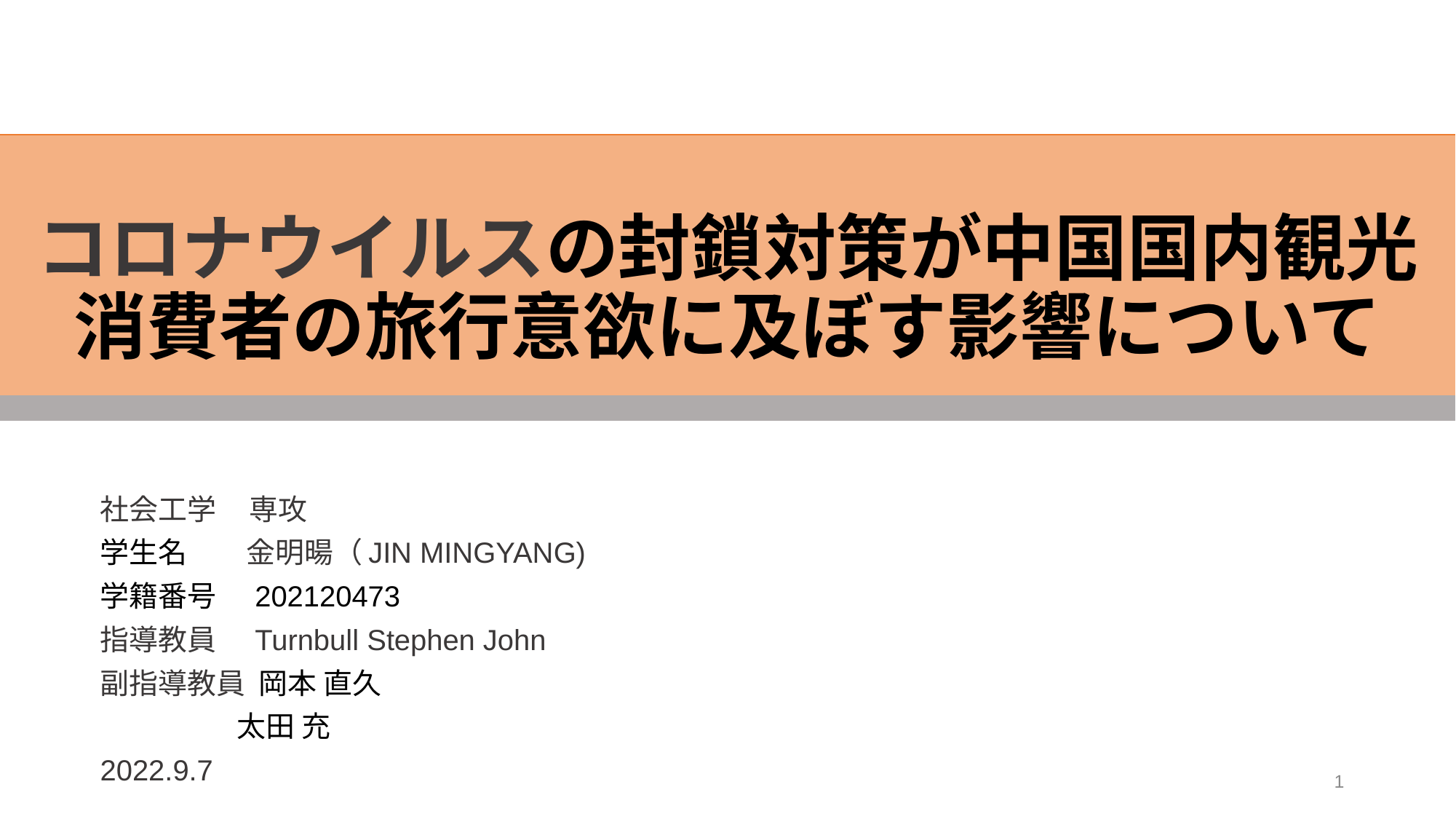

# コロナウイルスの封鎖対策が中国国内観光消費者の旅行意欲に及ぼす影響について

社会工学     専攻
学生名         金明暘（JIN MINGYANG)
学籍番号     202120473
指導教員     Turnbull Stephen John
副指導教員  岡本 直久
                    太田 充
2022.9.7

1